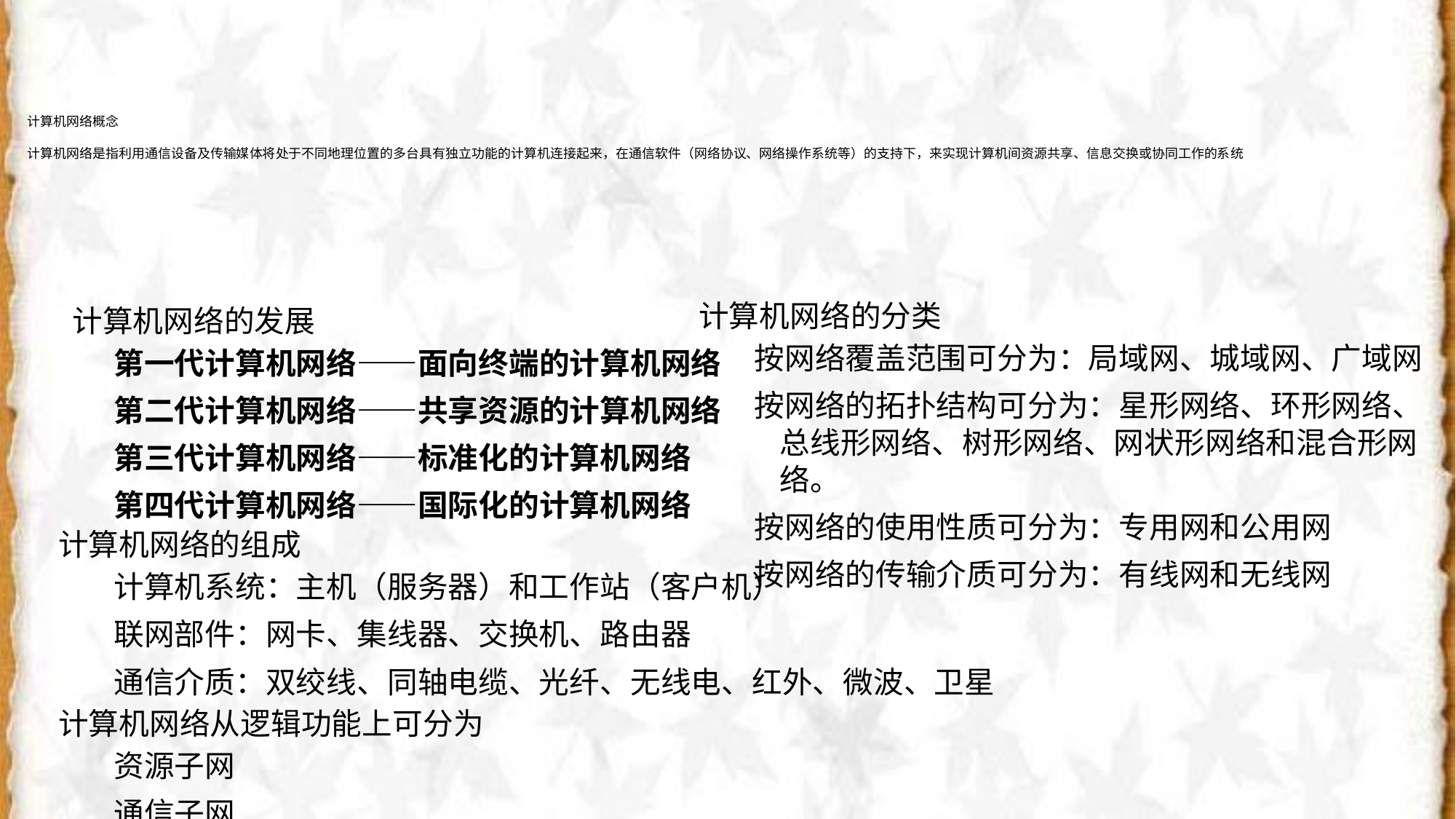

# 计算机网络概念 计算机网络是指利用通信设备及传输媒体将处于不同地理位置的多台具有独立功能的计算机连接起来，在通信软件（网络协议、网络操作系统等）的支持下，来实现计算机间资源共享、信息交换或协同工作的系统
计算机网络的分类
按网络覆盖范围可分为：局域网、城域网、广域网
按网络的拓扑结构可分为：星形网络、环形网络、总线形网络、树形网络、网状形网络和混合形网络。
按网络的使用性质可分为：专用网和公用网
按网络的传输介质可分为：有线网和无线网
 计算机网络的发展
第一代计算机网络——面向终端的计算机网络
第二代计算机网络——共享资源的计算机网络
第三代计算机网络——标准化的计算机网络
第四代计算机网络——国际化的计算机网络
计算机网络的组成
计算机系统：主机（服务器）和工作站（客户机）
联网部件：网卡、集线器、交换机、路由器
通信介质：双绞线、同轴电缆、光纤、无线电、红外、微波、卫星
计算机网络从逻辑功能上可分为
资源子网
通信子网